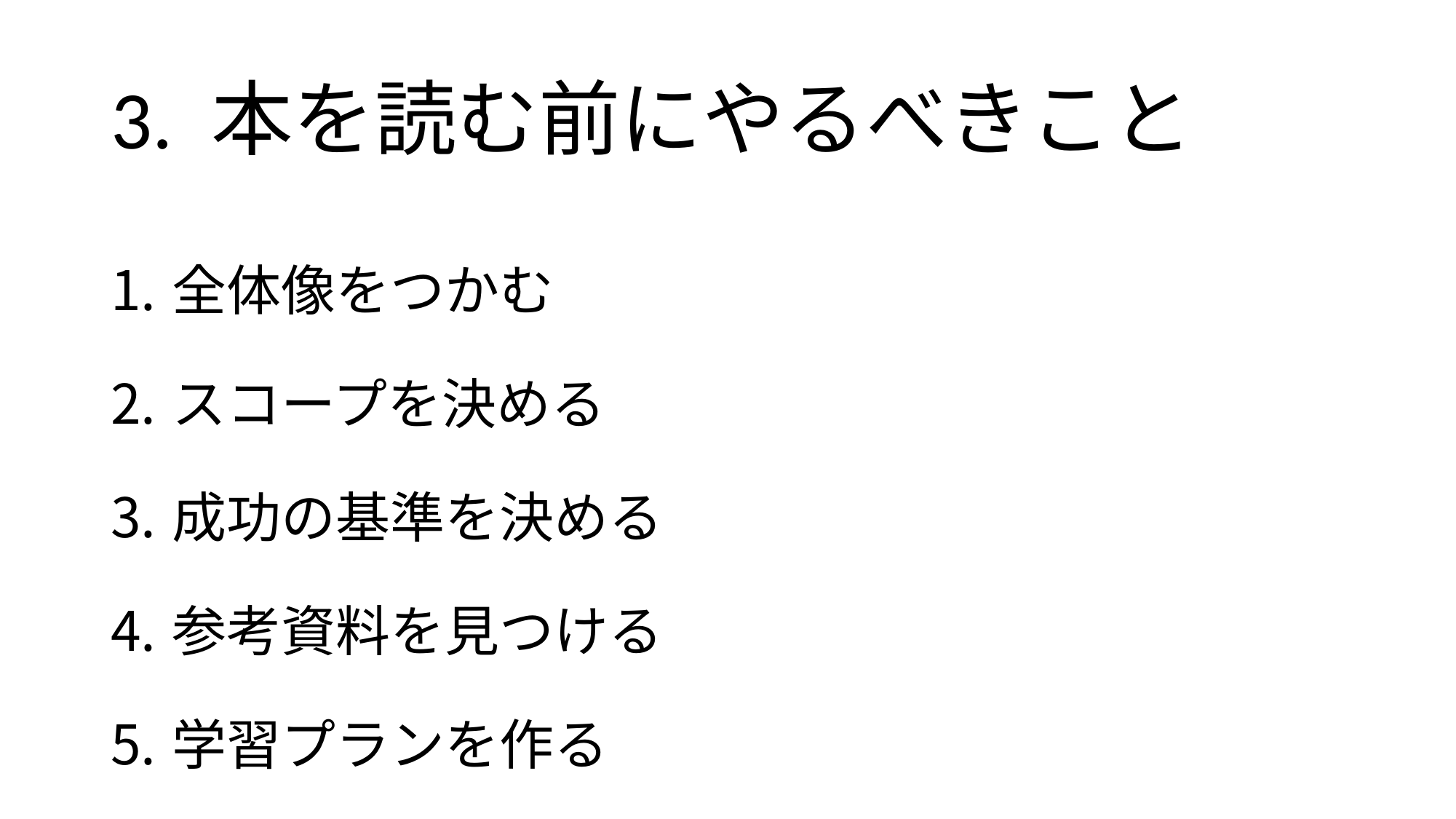

# 3. 本を読む前にやるべきこと
全体像をつかむ
スコープを決める
成功の基準を決める
参考資料を見つける
学習プランを作る